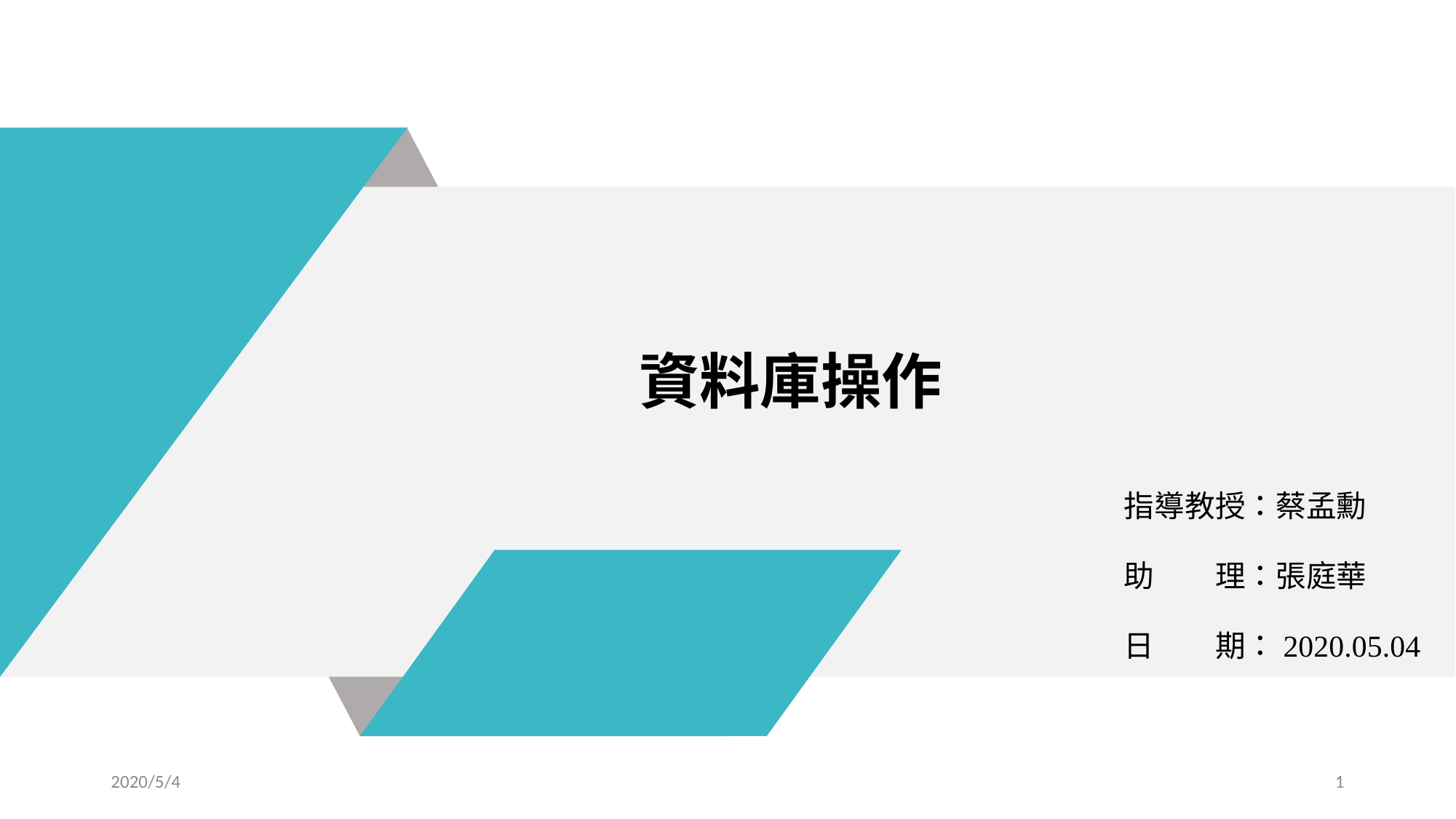

# 資料庫操作
指導教授：蔡孟勳
助　　理：張庭華
日　　期：2020.05.04

2020/5/4
1